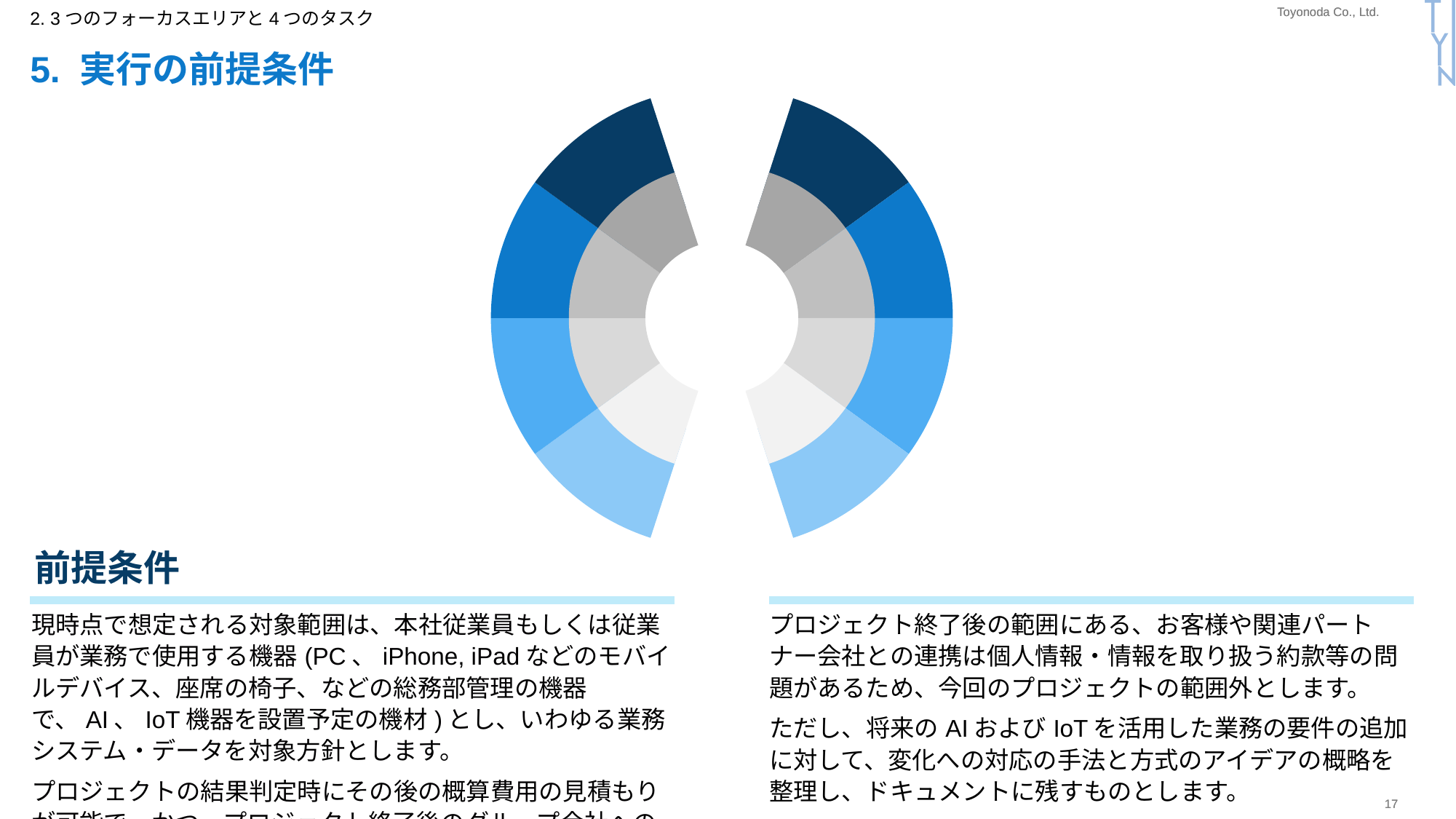

P345
2. 3つのフォーカスエリアと4つのタスク
# 5. 実行の前提条件

### Chart

| Category | 売上高 |
|---|---|
| 第 1 四半期 | 0.5 |
| 第 2 四半期 | 1.0 |
| 第 3 四半期 | 1.0 |
| 第 4 四半期 | 1.0 |

### Chart

| Category | 売上高 |
|---|---|
| 第 1 四半期 | 0.5 |
| 第 2 四半期 | 1.0 |
| 第 3 四半期 | 1.0 |
| 第 4 四半期 | 1.0 |
| 前提条件 |  |  |
| --- | --- | --- |
|  |  |  |
| 現時点で想定される対象範囲は、本社従業員もしくは従業員が業務で使用する機器(PC、iPhone, iPadなどのモバイルデバイス、座席の椅子、などの総務部管理の機器で、AI、IoT機器を設置予定の機材)とし、いわゆる業務システム・データを対象方針とします。 プロジェクトの結果判定時にその後の概算費用の見積もりが可能で、かつ、プロジェクト終了後のグループ会社への対象拡張を考慮した実行策を考案します。 |  | プロジェクト終了後の範囲にある、お客様や関連パートナー会社との連携は個人情報・情報を取り扱う約款等の問題があるため、今回のプロジェクトの範囲外とします。 ただし、将来のAIおよびIoTを活用した業務の要件の追加に対して、変化への対応の手法と方式のアイデアの概略を整理し、ドキュメントに残すものとします。 |